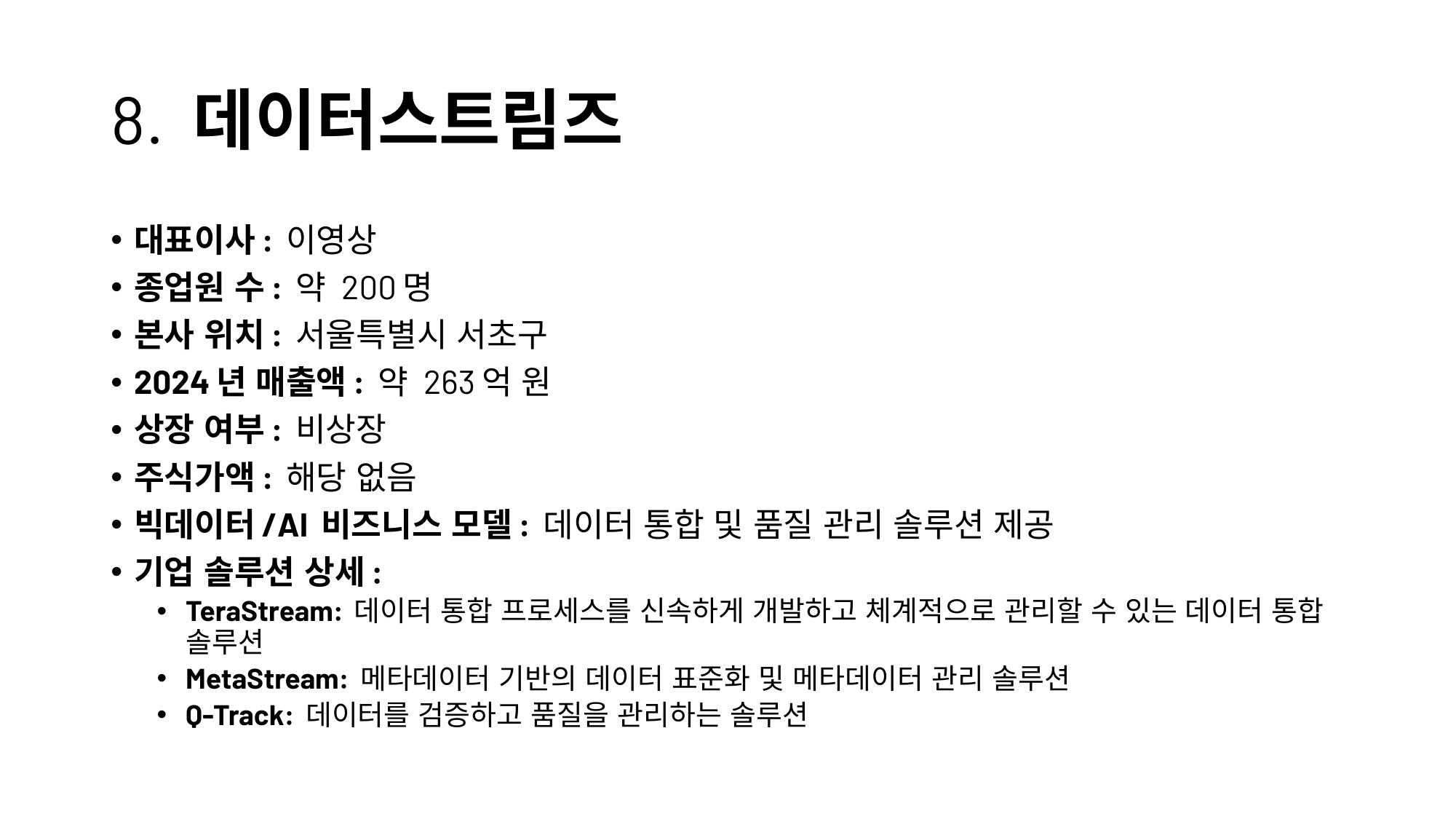

# 8. 데이터스트림즈
대표이사: 이영상
종업원 수: 약 200명
본사 위치: 서울특별시 서초구
2024년 매출액: 약 263억 원
상장 여부: 비상장
주식가액: 해당 없음
빅데이터/AI 비즈니스 모델: 데이터 통합 및 품질 관리 솔루션 제공
기업 솔루션 상세:
TeraStream: 데이터 통합 프로세스를 신속하게 개발하고 체계적으로 관리할 수 있는 데이터 통합 솔루션
MetaStream: 메타데이터 기반의 데이터 표준화 및 메타데이터 관리 솔루션
Q-Track: 데이터를 검증하고 품질을 관리하는 솔루션